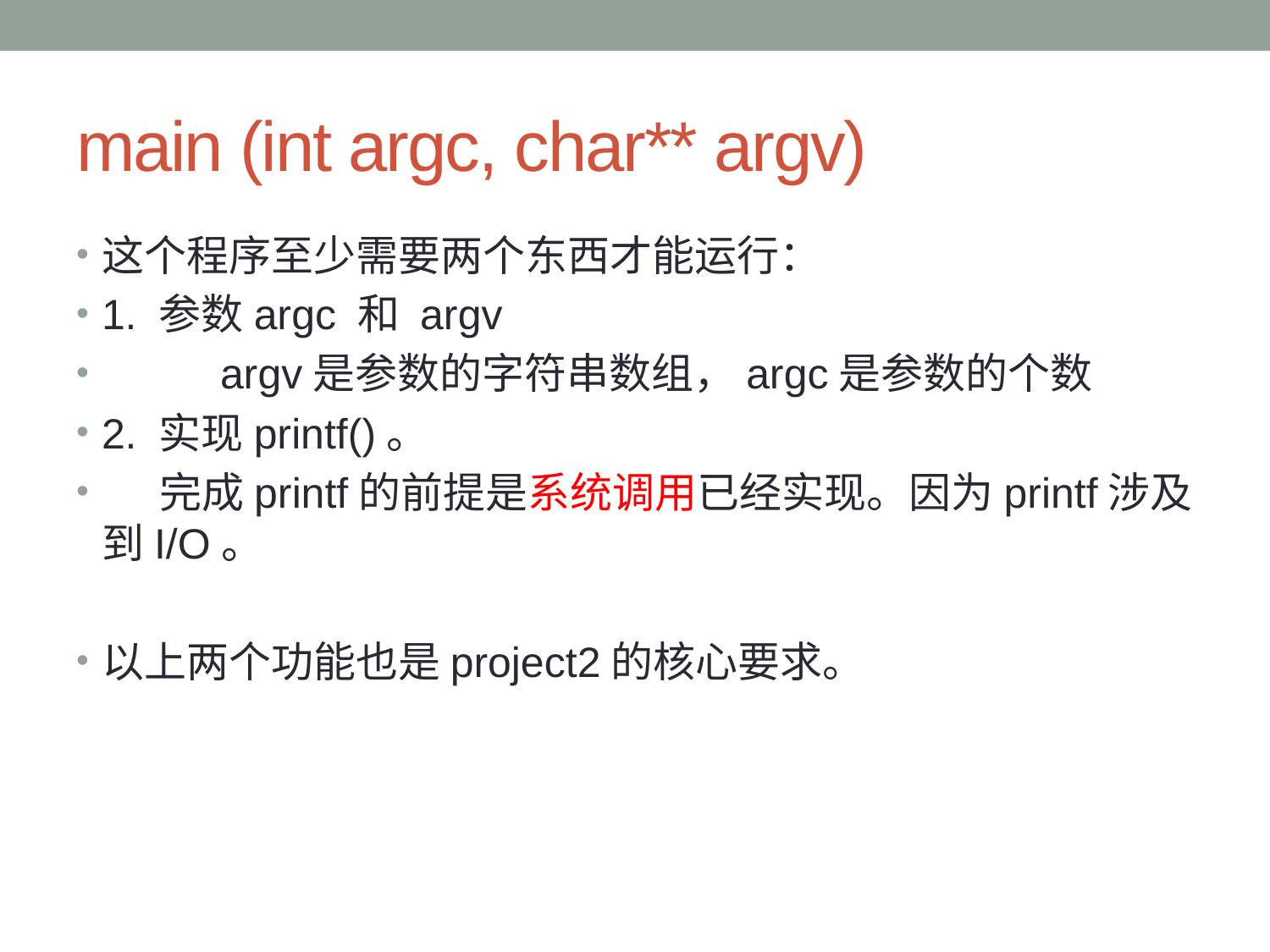

# main (int argc, char** argv)
这个程序至少需要两个东西才能运行：
1. 参数argc 和 argv
          argv是参数的字符串数组，argc是参数的个数
2. 实现printf()。
     完成printf的前提是系统调用已经实现。因为printf涉及到I/O。

以上两个功能也是project2的核心要求。